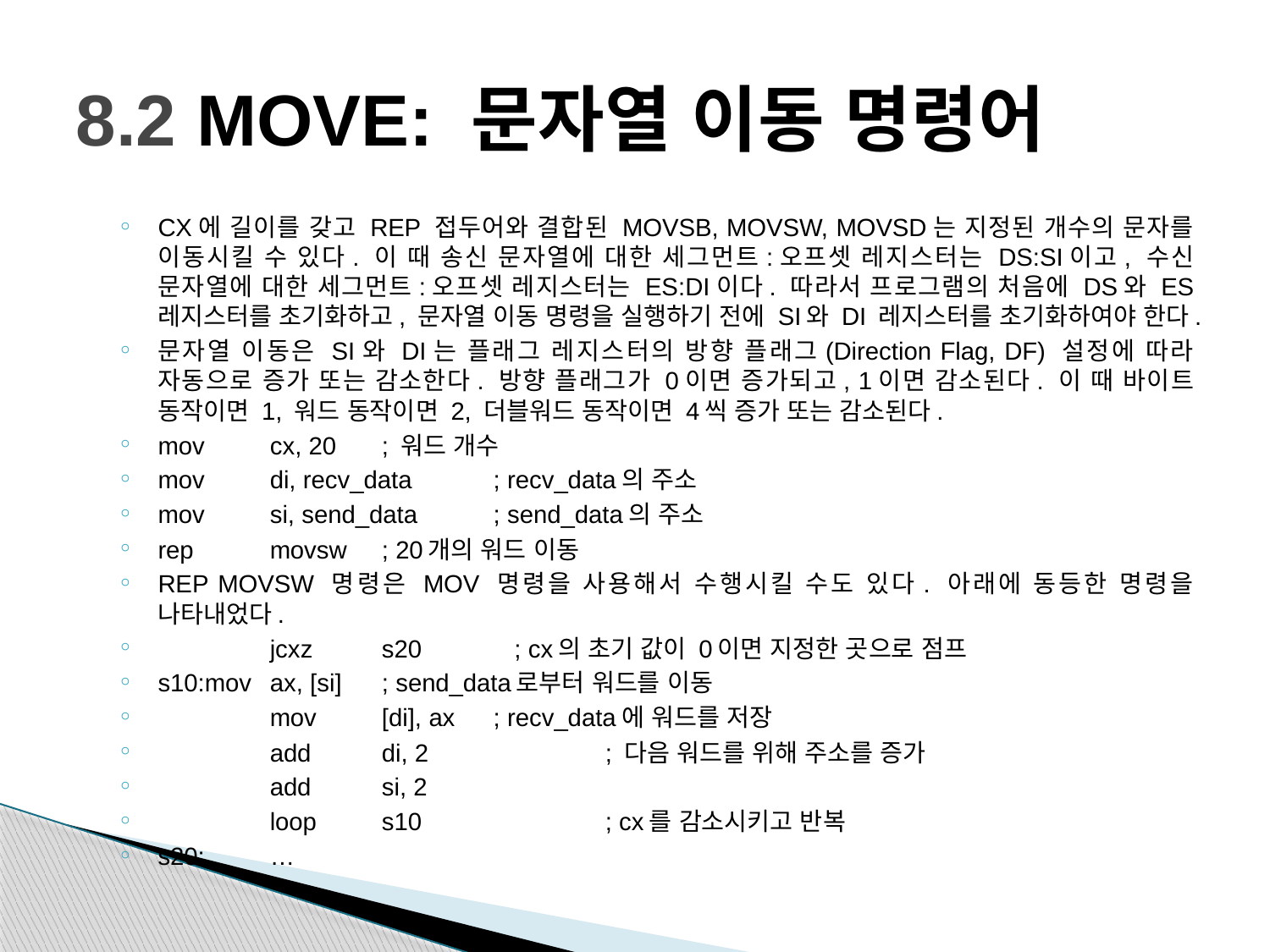

# 8.2 MOVE: 문자열 이동 명령어
CX에 길이를 갖고 REP 접두어와 결합된 MOVSB, MOVSW, MOVSD는 지정된 개수의 문자를 이동시킬 수 있다. 이 때 송신 문자열에 대한 세그먼트:오프셋 레지스터는 DS:SI이고, 수신 문자열에 대한 세그먼트:오프셋 레지스터는 ES:DI이다. 따라서 프로그램의 처음에 DS와 ES 레지스터를 초기화하고, 문자열 이동 명령을 실행하기 전에 SI와 DI 레지스터를 초기화하여야 한다.
문자열 이동은 SI와 DI는 플래그 레지스터의 방향 플래그(Direction Flag, DF) 설정에 따라 자동으로 증가 또는 감소한다. 방향 플래그가 0이면 증가되고, 1이면 감소된다. 이 때 바이트 동작이면 1, 워드 동작이면 2, 더블워드 동작이면 4씩 증가 또는 감소된다.
mov	cx, 20			; 워드 개수
mov	di, recv_data		; recv_data의 주소
mov	si, send_data		; send_data의 주소
rep	movsw			; 20개의 워드 이동
REP MOVSW 명령은 MOV 명령을 사용해서 수행시킬 수도 있다. 아래에 동등한 명령을 나타내었다.
	jcxz	s20		   ; cx의 초기 값이 0이면 지정한 곳으로 점프
s10:mov	ax, [si]		; send_data로부터 워드를 이동
	mov	[di], ax 		; recv_data에 워드를 저장
	add	di, 2	   	; 다음 워드를 위해 주소를 증가
	add	si, 2
	loop	s10	       	; cx를 감소시키고 반복
s20:	…